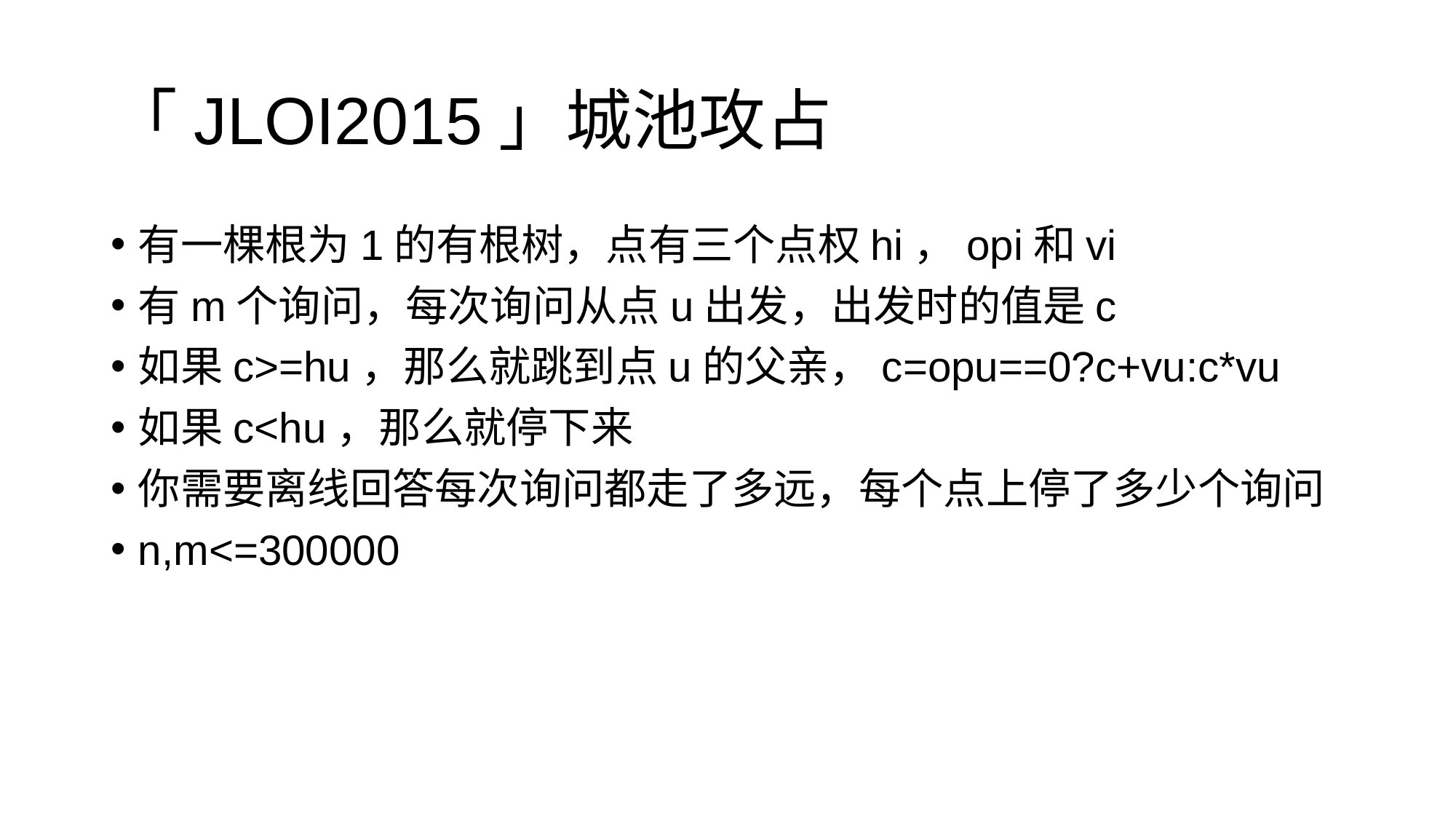

# 「JLOI2015」城池攻占
有一棵根为1的有根树，点有三个点权hi，opi和vi
有m个询问，每次询问从点u出发，出发时的值是c
如果c>=hu，那么就跳到点u的父亲，c=opu==0?c+vu:c*vu
如果c<hu，那么就停下来
你需要离线回答每次询问都走了多远，每个点上停了多少个询问
n,m<=300000